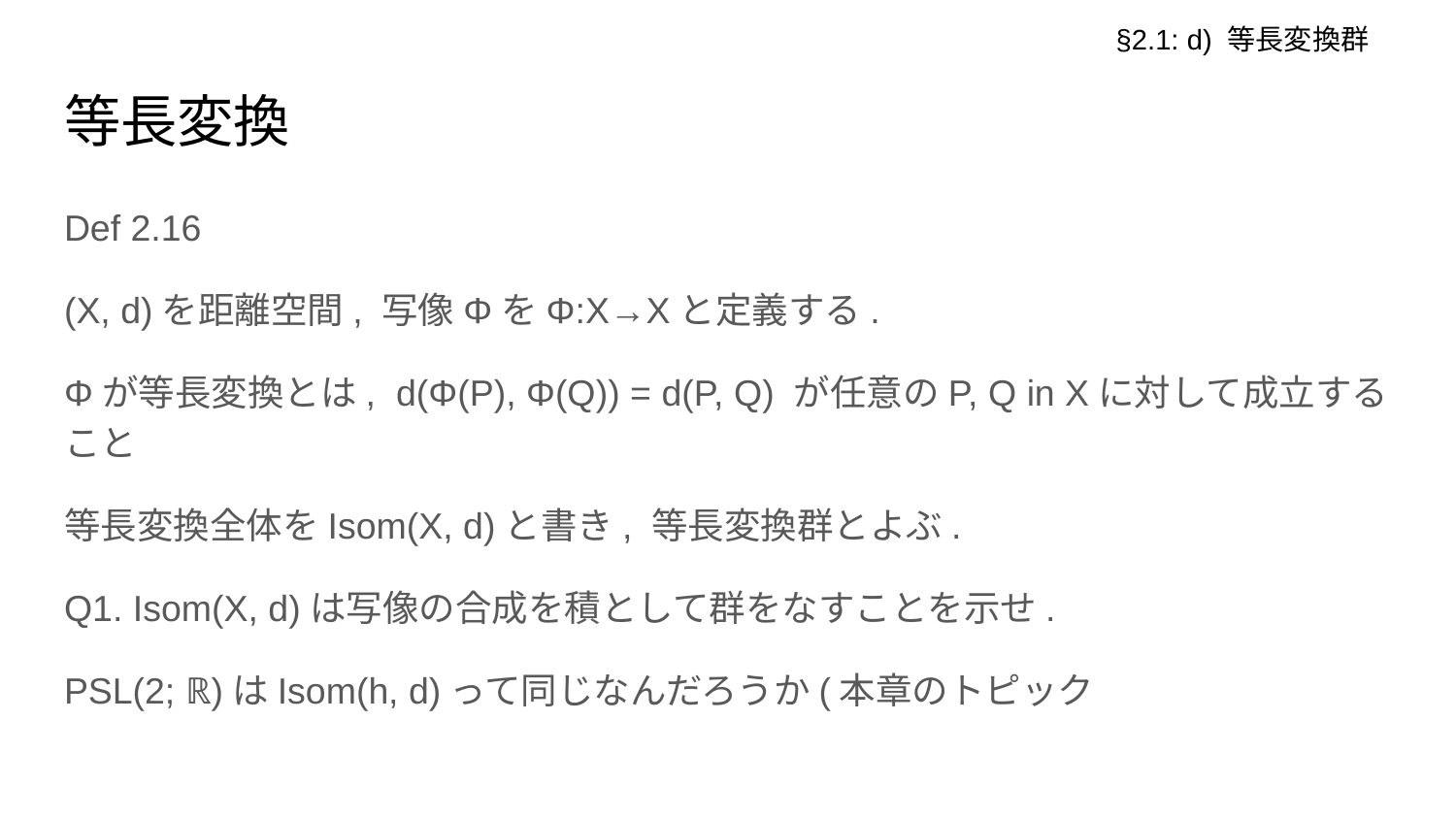

§2.1: d) 等長変換群

# 等長変換
Def 2.16
(X, d)を距離空間, 写像ΦをΦ:X→Xと定義する.
Φが等長変換とは,  d(Φ(P), Φ(Q)) = d(P, Q) が任意のP, Q in Xに対して成立すること
等長変換全体をIsom(X, d)と書き, 等長変換群とよぶ.
Q1. Isom(X, d)は写像の合成を積として群をなすことを示せ.
PSL(2; ℝ)はIsom(h, d)って同じなんだろうか(本章のトピック